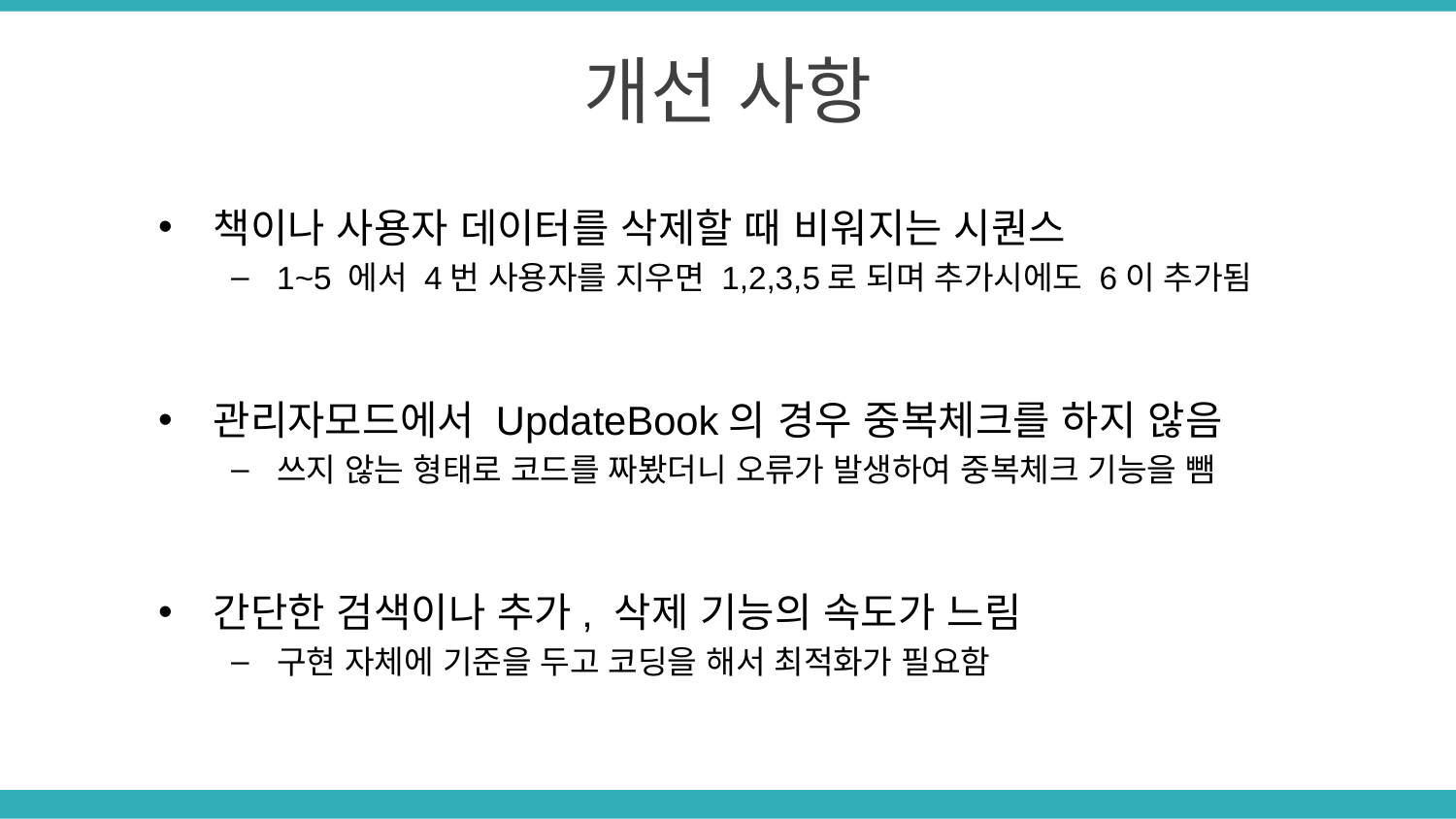

개선 사항
책이나 사용자 데이터를 삭제할 때 비워지는 시퀀스
1~5 에서 4번 사용자를 지우면 1,2,3,5로 되며 추가시에도 6이 추가됨

관리자모드에서 UpdateBook의 경우 중복체크를 하지 않음
쓰지 않는 형태로 코드를 짜봤더니 오류가 발생하여 중복체크 기능을 뺌

간단한 검색이나 추가, 삭제 기능의 속도가 느림
구현 자체에 기준을 두고 코딩을 해서 최적화가 필요함